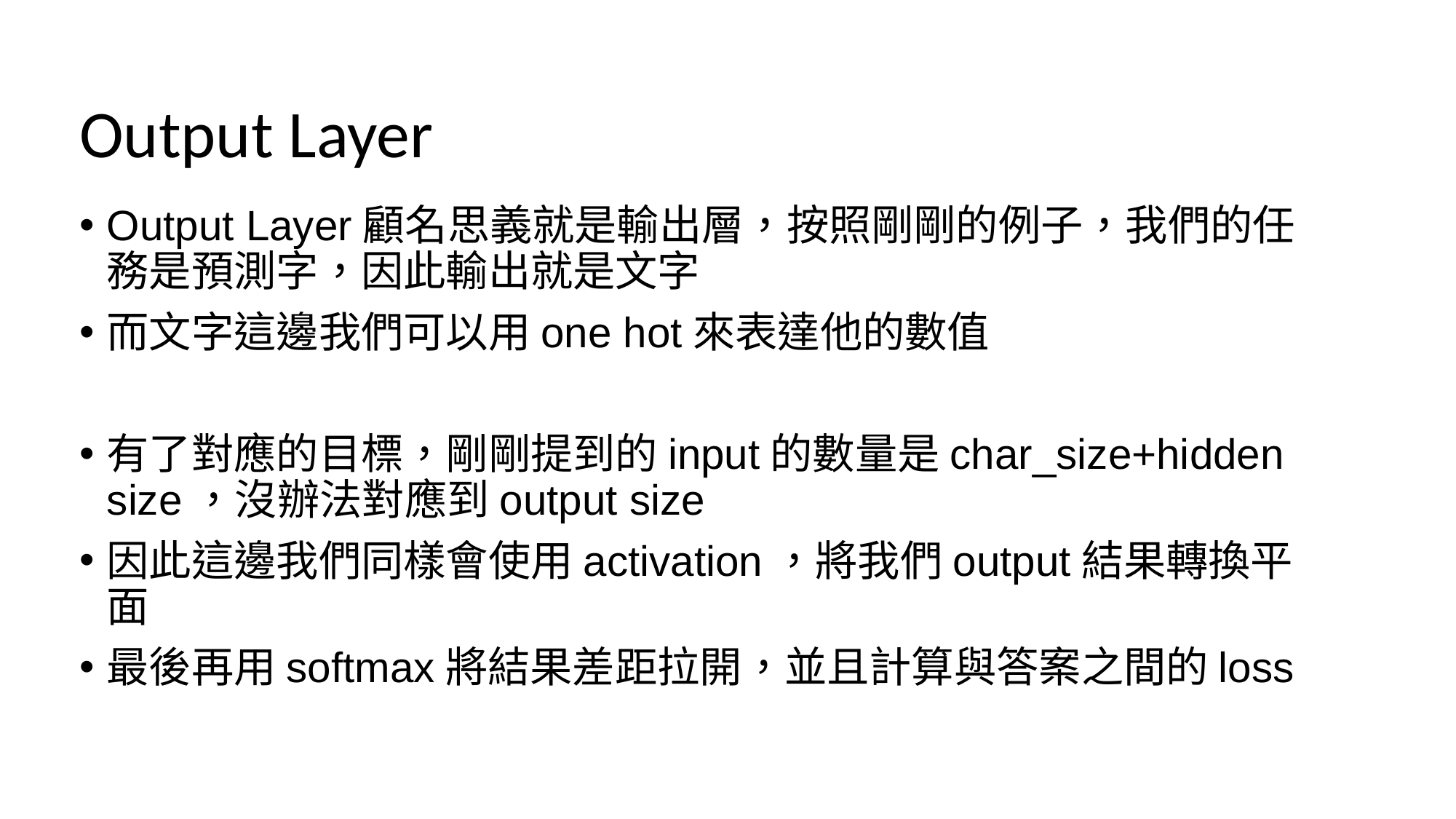

# Output Layer
Output Layer顧名思義就是輸出層，按照剛剛的例子，我們的任務是預測字，因此輸出就是文字
而文字這邊我們可以用one hot來表達他的數值

有了對應的目標，剛剛提到的input的數量是char_size+hidden size，沒辦法對應到output size
因此這邊我們同樣會使用activation，將我們output結果轉換平面
最後再用softmax將結果差距拉開，並且計算與答案之間的loss